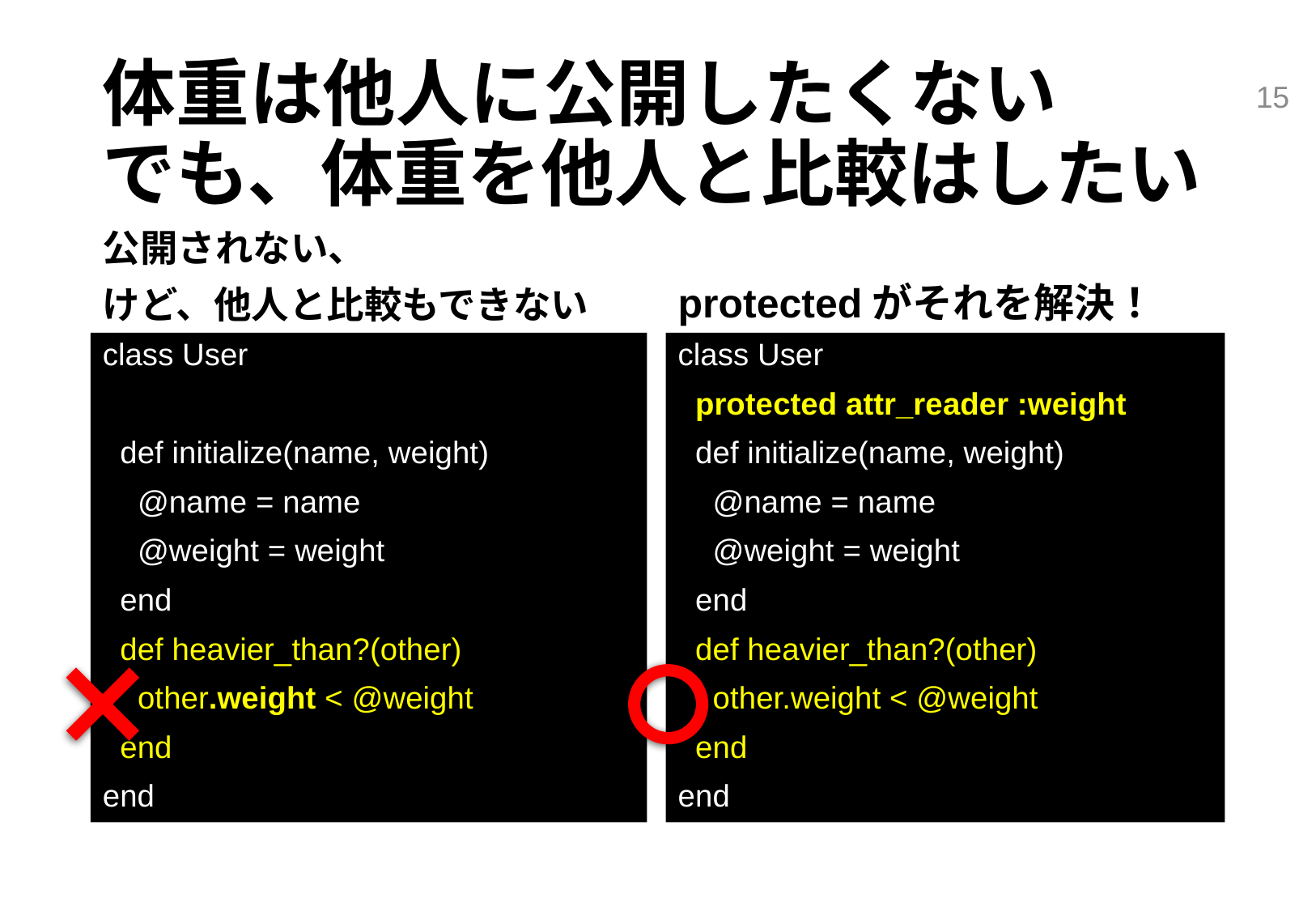

15
# 体重は他人に公開したくない でも、体重を他人と比較はしたい
公開されない、
けど、他人と比較もできない
protectedがそれを解決！
class User

  def initialize(name, weight)
    @name = name
    @weight = weight
  end
  def heavier_than?(other)
    other.weight < @weight
  end
end
class User
  protected attr_reader :weight
  def initialize(name, weight)
    @name = name
    @weight = weight
  end
  def heavier_than?(other)
    other.weight < @weight
  end
end